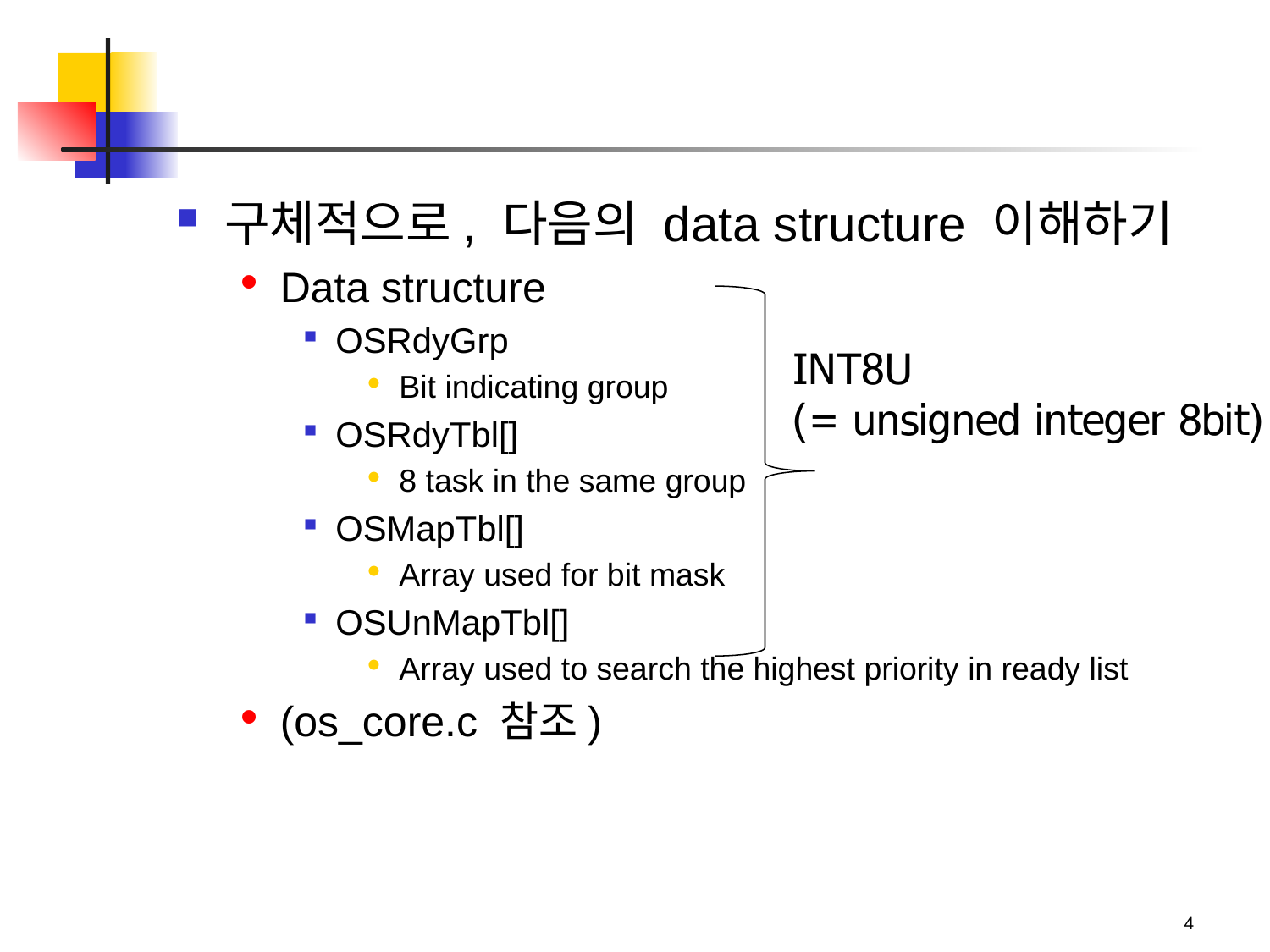

#
구체적으로, 다음의 data structure 이해하기
Data structure
OSRdyGrp
Bit indicating group
OSRdyTbl[]
8 task in the same group
OSMapTbl[]
Array used for bit mask
OSUnMapTbl[]
Array used to search the highest priority in ready list
(os_core.c 참조)

INT8U
(= unsigned integer 8bit)
4